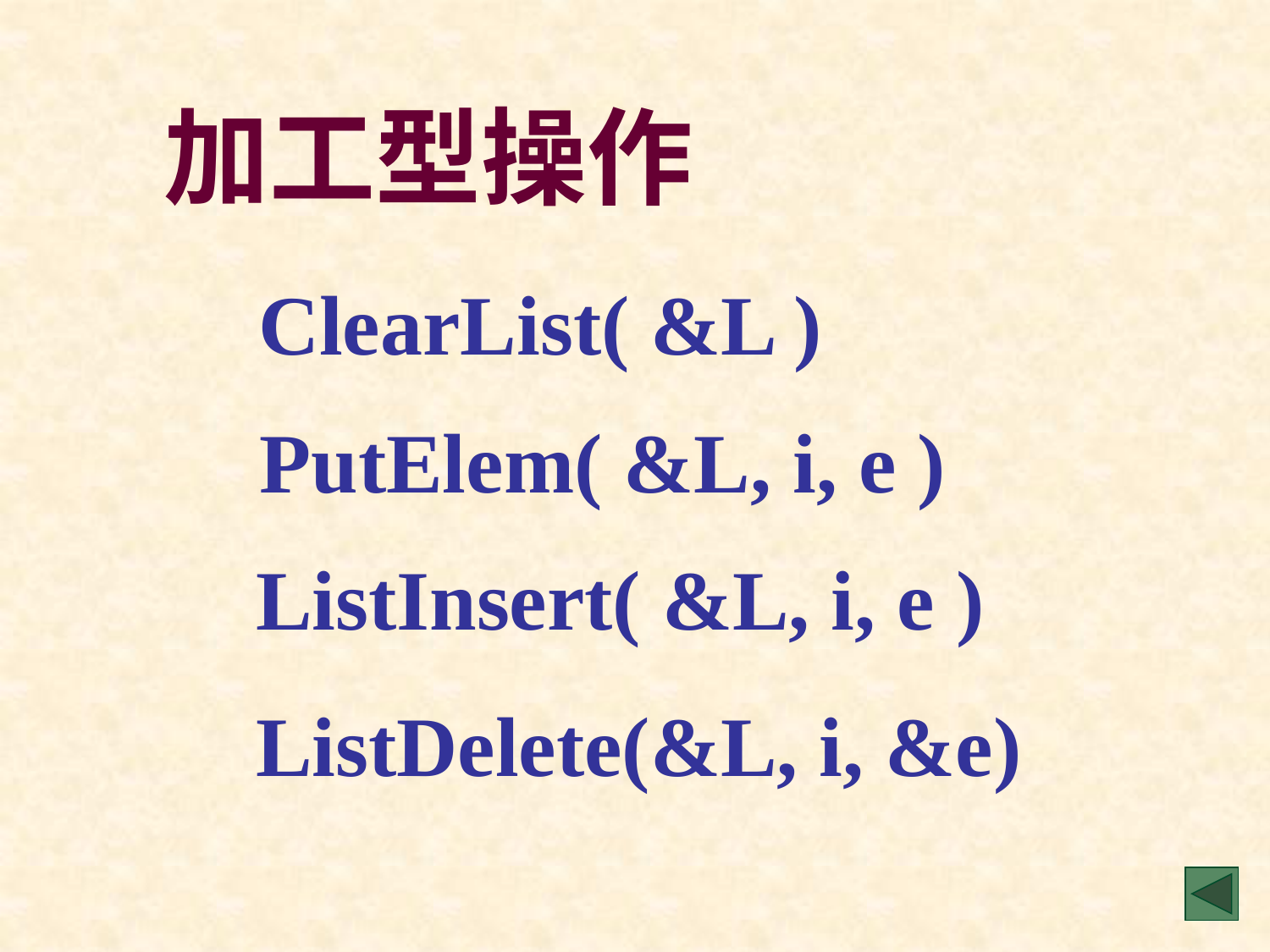

加工型操作
ClearList( &L )
PutElem( &L, i, e )
ListInsert( &L, i, e )

ListDelete(&L, i, &e)